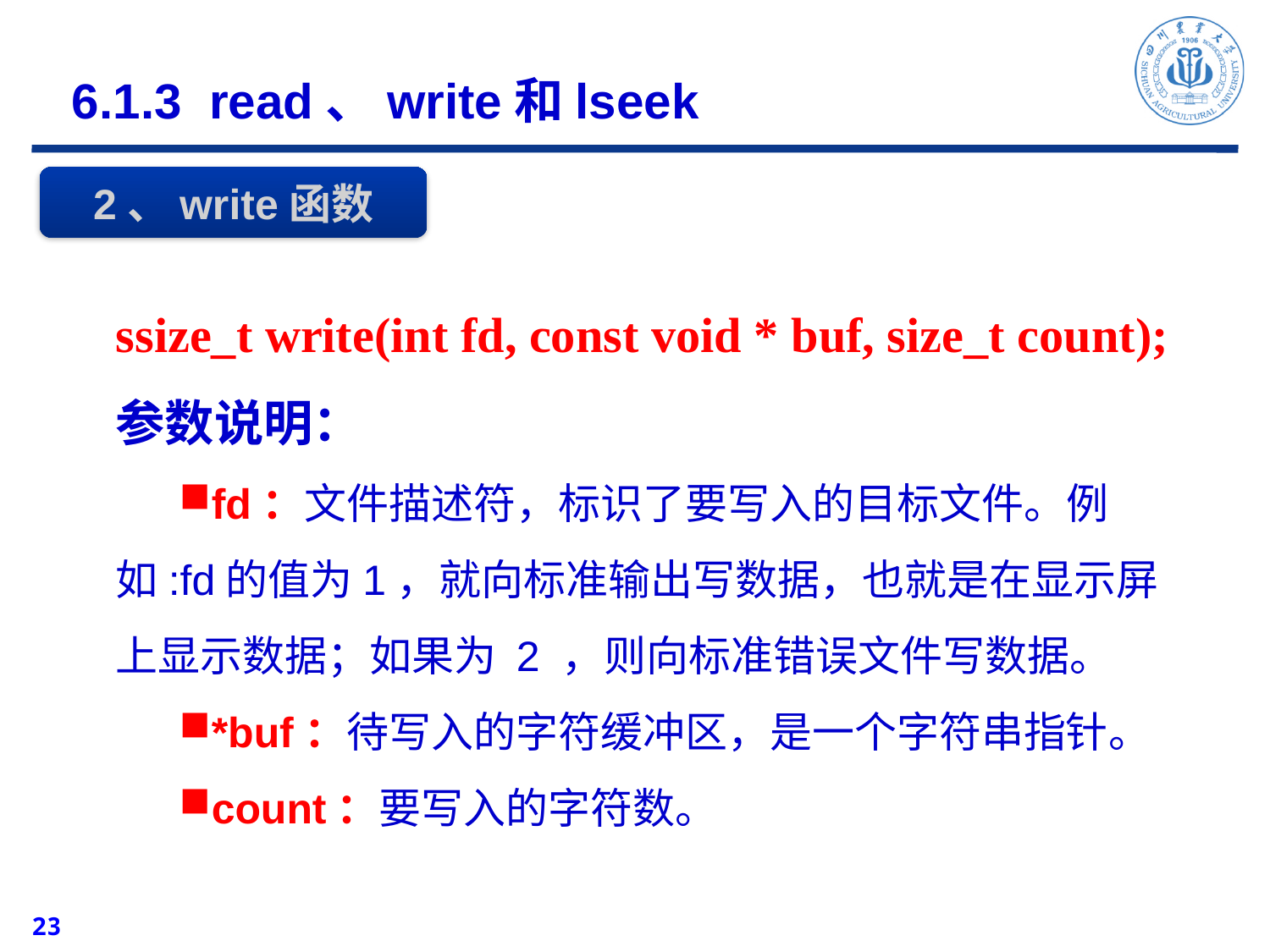

6.1.3  read、write和lseek
2、write函数
ssize_t write(int fd, const void * buf, size_t count);
参数说明：
fd：文件描述符，标识了要写入的目标文件。例如:fd的值为1，就向标准输出写数据，也就是在显示屏上显示数据；如果为 2 ，则向标准错误文件写数据。
*buf：待写入的字符缓冲区，是一个字符串指针。
count：要写入的字符数。